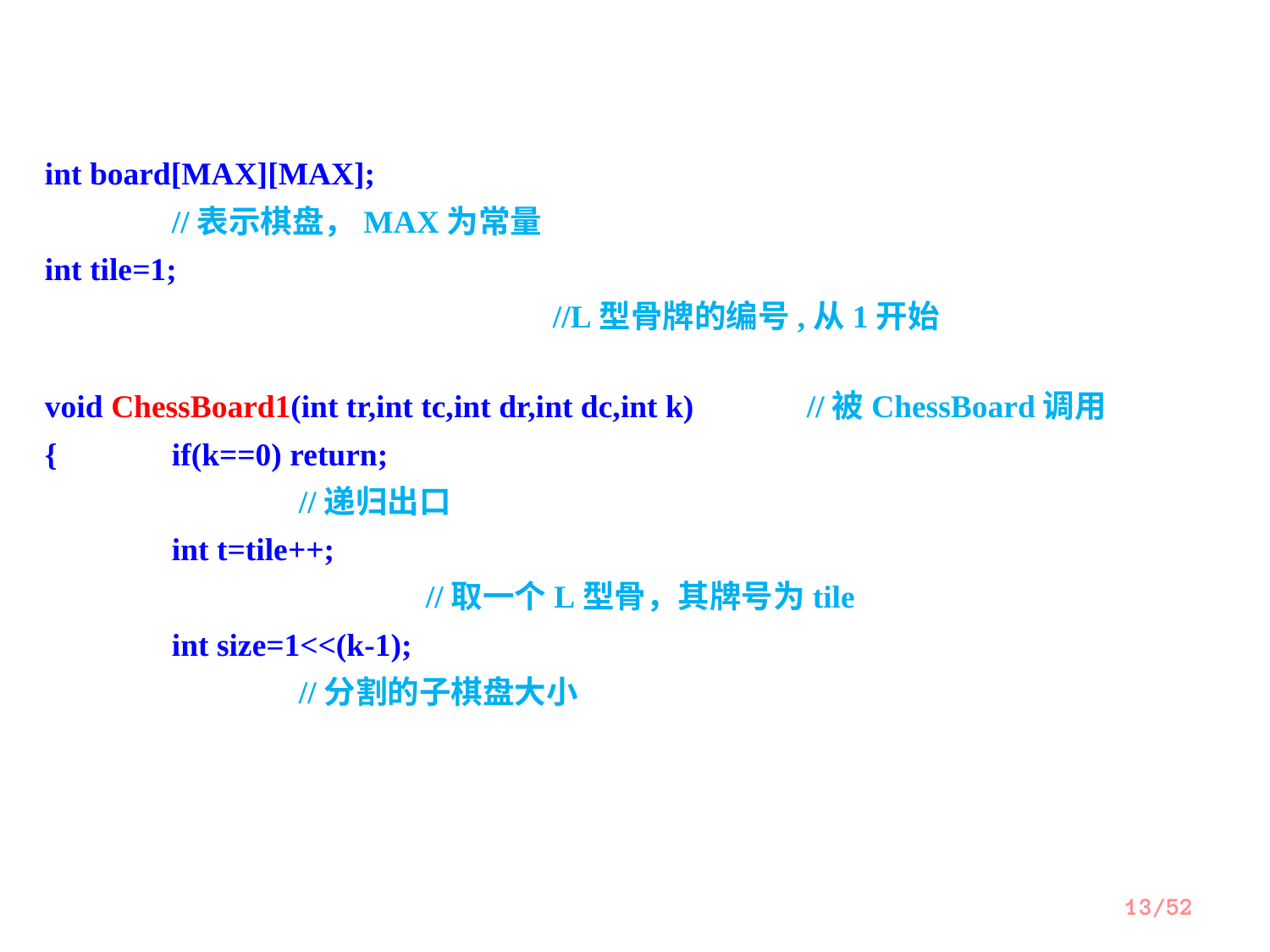

int board[MAX][MAX]; 								//表示棋盘，MAX为常量
int tile=1; 												//L型骨牌的编号,从1开始
void ChessBoard1(int tr,int tc,int dr,int dc,int k) 	//被ChessBoard调用
{    	if(k==0) return; 									//递归出口
     	int t=tile++; 										//取一个L型骨，其牌号为tile
     	int size=1<<(k-1);									//分割的子棋盘大小
13/52